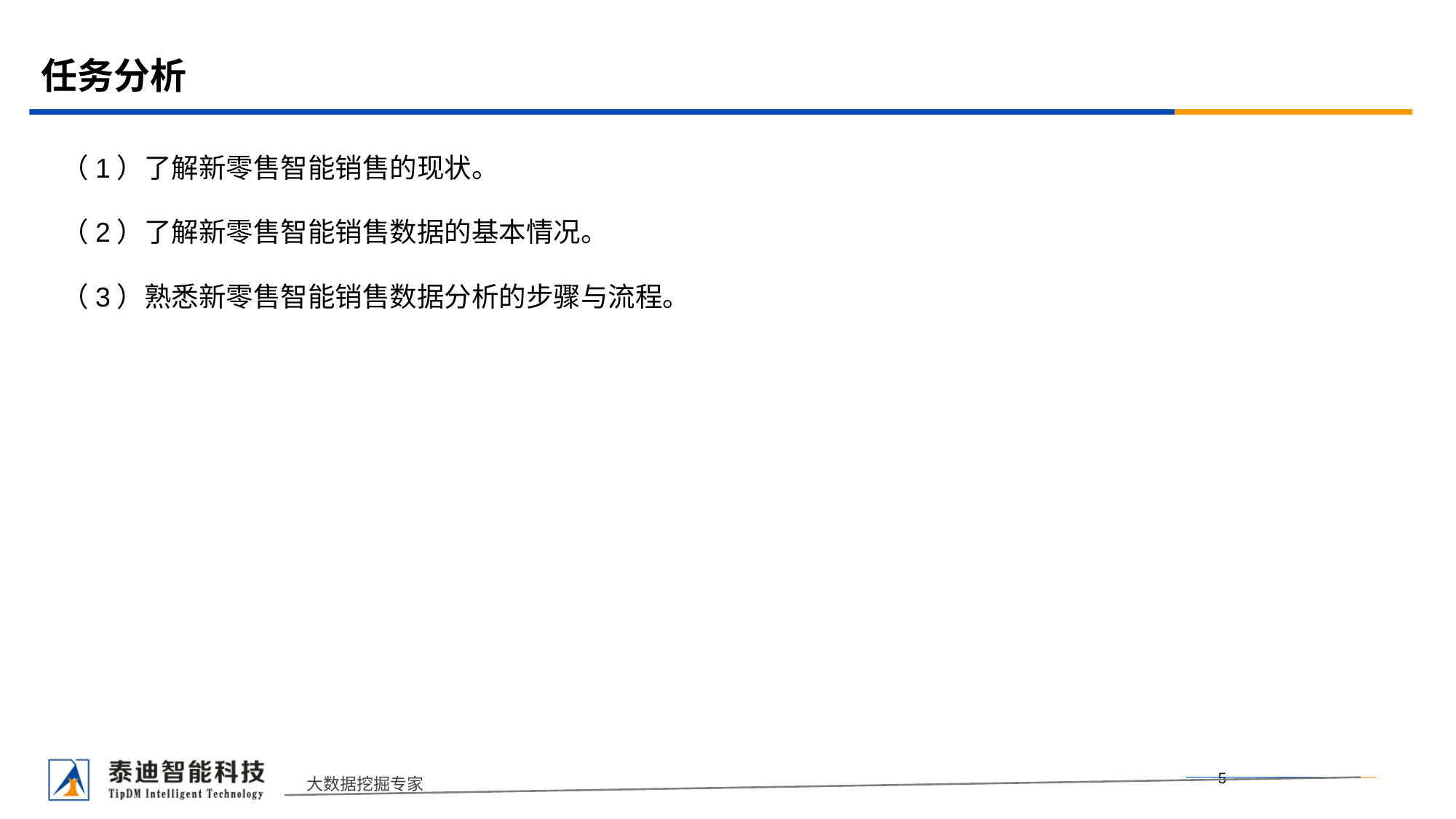

# 任务分析
（1）了解新零售智能销售的现状。
（2）了解新零售智能销售数据的基本情况。
（3）熟悉新零售智能销售数据分析的步骤与流程。